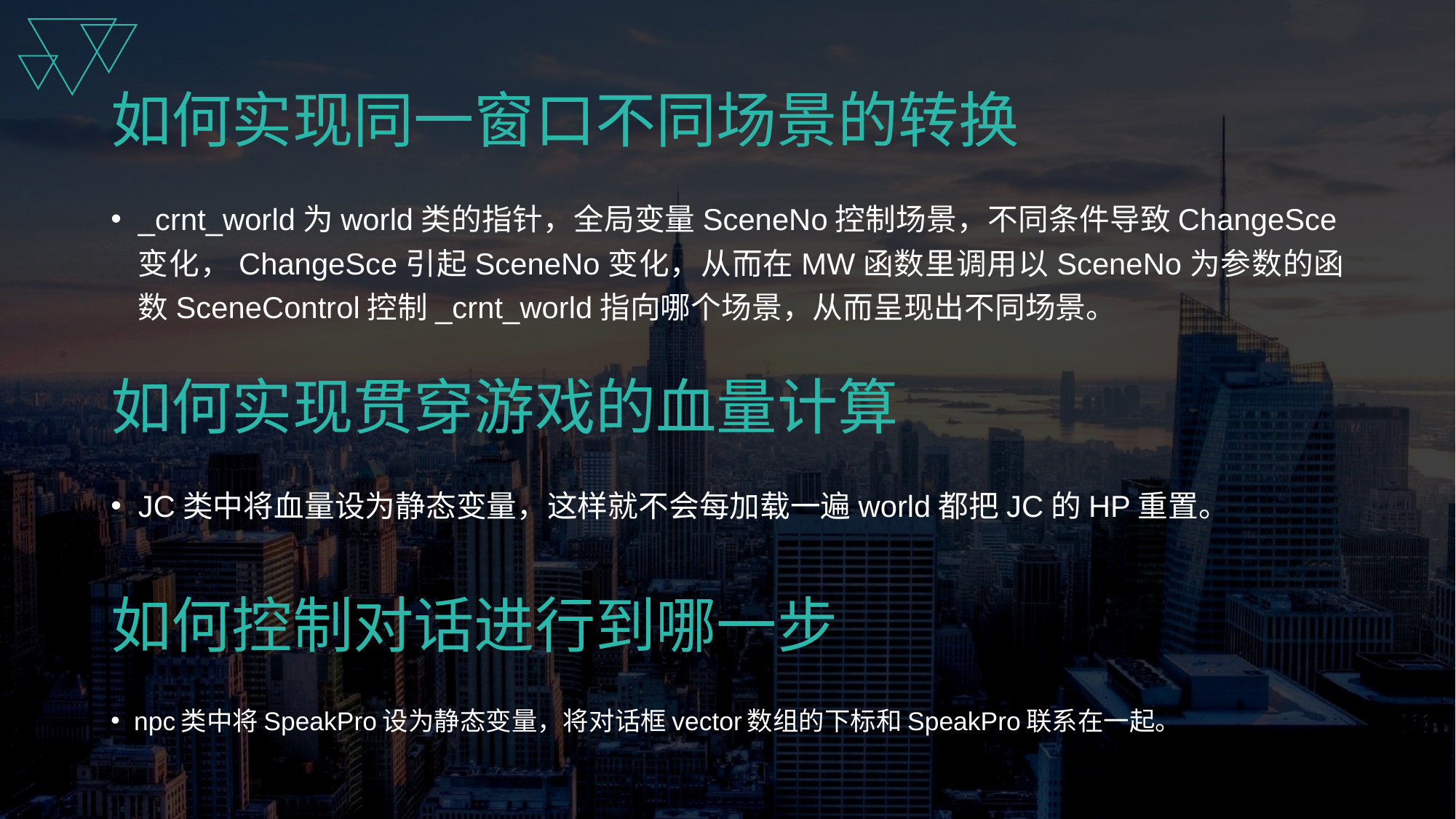

# 如何实现同一窗口不同场景的转换
_crnt_world为world类的指针，全局变量SceneNo控制场景，不同条件导致ChangeSce变化，ChangeSce引起SceneNo变化，从而在MW函数里调用以SceneNo为参数的函数SceneControl控制_crnt_world指向哪个场景，从而呈现出不同场景。
如何实现贯穿游戏的血量计算
JC类中将血量设为静态变量，这样就不会每加载一遍world都把JC的HP重置。
如何控制对话进行到哪一步
npc类中将SpeakPro设为静态变量，将对话框vector数组的下标和SpeakPro联系在一起。